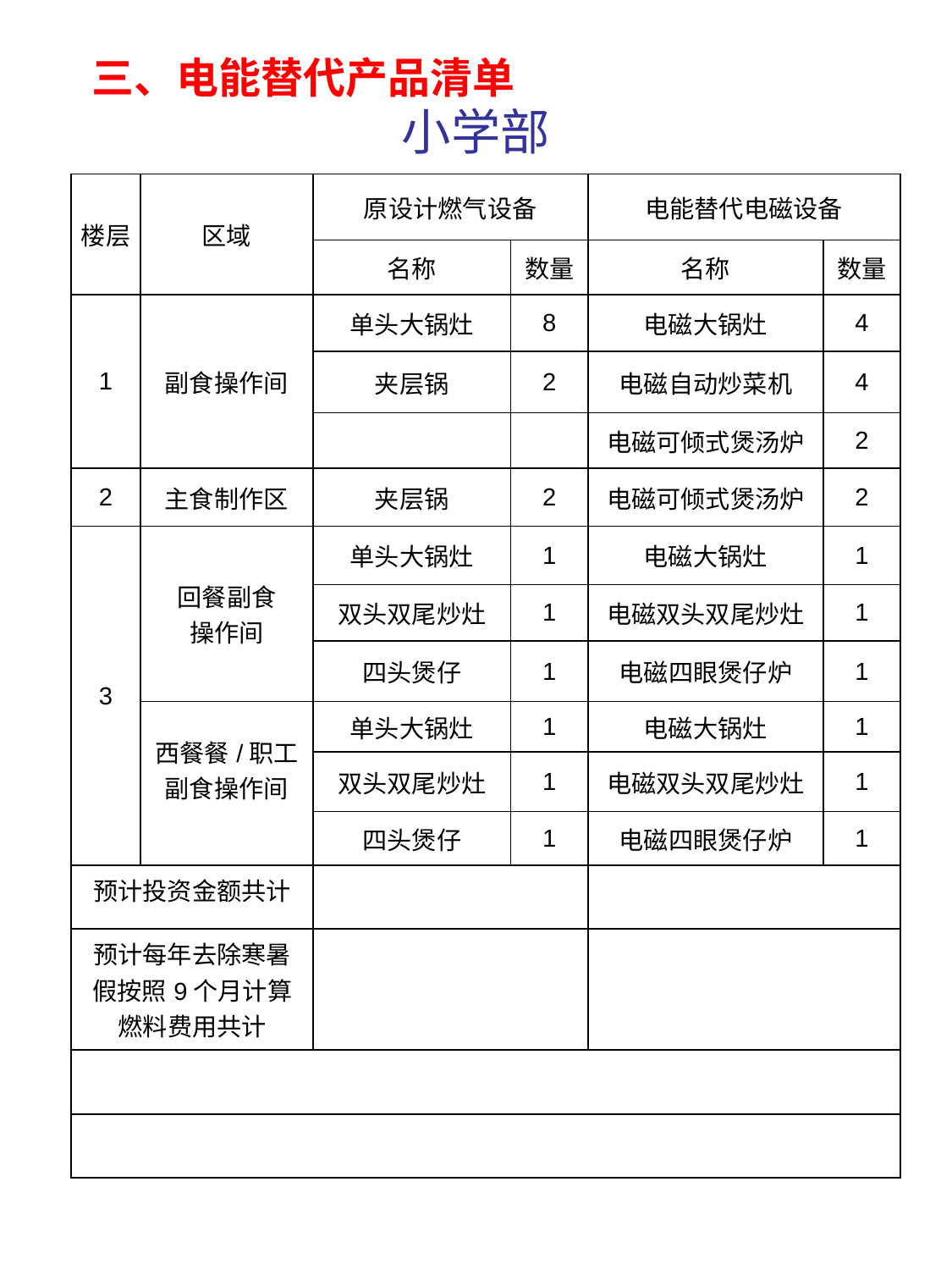

# 三、电能替代产品清单
小学部
| 楼层 | 区域 | 原设计燃气设备 |  | 电能替代电磁设备 |  |
| --- | --- | --- | --- | --- | --- |
|  |  | 名称 | 数量 | 名称 | 数量 |
| 1 | 副食操作间 | 单头大锅灶 | 8 | 电磁大锅灶 | 4 |
|  |  | 夹层锅 | 2 | 电磁自动炒菜机 | 4 |
|  |  |  |  | 电磁可倾式煲汤炉 | 2 |
| 2 | 主食制作区 | 夹层锅 | 2 | 电磁可倾式煲汤炉 | 2 |
| 3 | 回餐副食 操作间 | 单头大锅灶 | 1 | 电磁大锅灶 | 1 |
|  |  | 双头双尾炒灶 | 1 | 电磁双头双尾炒灶 | 1 |
|  |  | 四头煲仔 | 1 | 电磁四眼煲仔炉 | 1 |
|  | 西餐餐/职工 副食操作间 | 单头大锅灶 | 1 | 电磁大锅灶 | 1 |
|  |  | 双头双尾炒灶 | 1 | 电磁双头双尾炒灶 | 1 |
|  |  | 四头煲仔 | 1 | 电磁四眼煲仔炉 | 1 |
| 预计投资金额共计 |  |  |  |  |  |
| 预计每年去除寒暑假按照9个月计算燃料费用共计 |  |  |  |  |  |
|  |  |  |  |  |  |
|  |  |  |  |  |  |